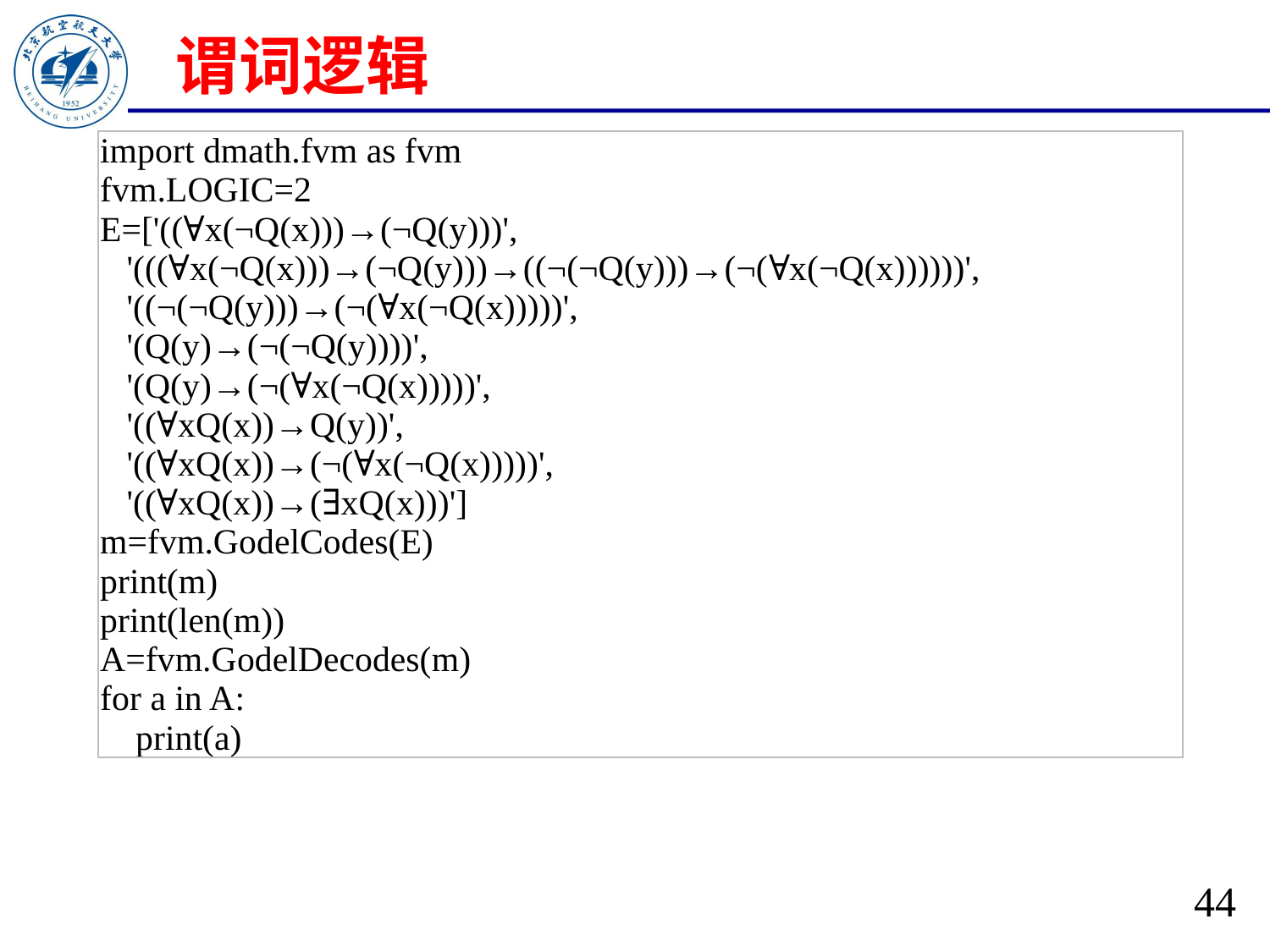

# 谓词逻辑
| import dmath.fvm as fvm fvm.LOGIC=2 E=['((∀x(¬Q(x)))→(¬Q(y)))', '(((∀x(¬Q(x)))→(¬Q(y)))→((¬(¬Q(y)))→(¬(∀x(¬Q(x))))))', '((¬(¬Q(y)))→(¬(∀x(¬Q(x)))))', '(Q(y)→(¬(¬Q(y))))', '(Q(y)→(¬(∀x(¬Q(x)))))', '((∀xQ(x))→Q(y))', '((∀xQ(x))→(¬(∀x(¬Q(x)))))', '((∀xQ(x))→(∃xQ(x)))'] m=fvm.GodelCodes(E) print(m) print(len(m)) A=fvm.GodelDecodes(m) for a in A: print(a) |
| --- |